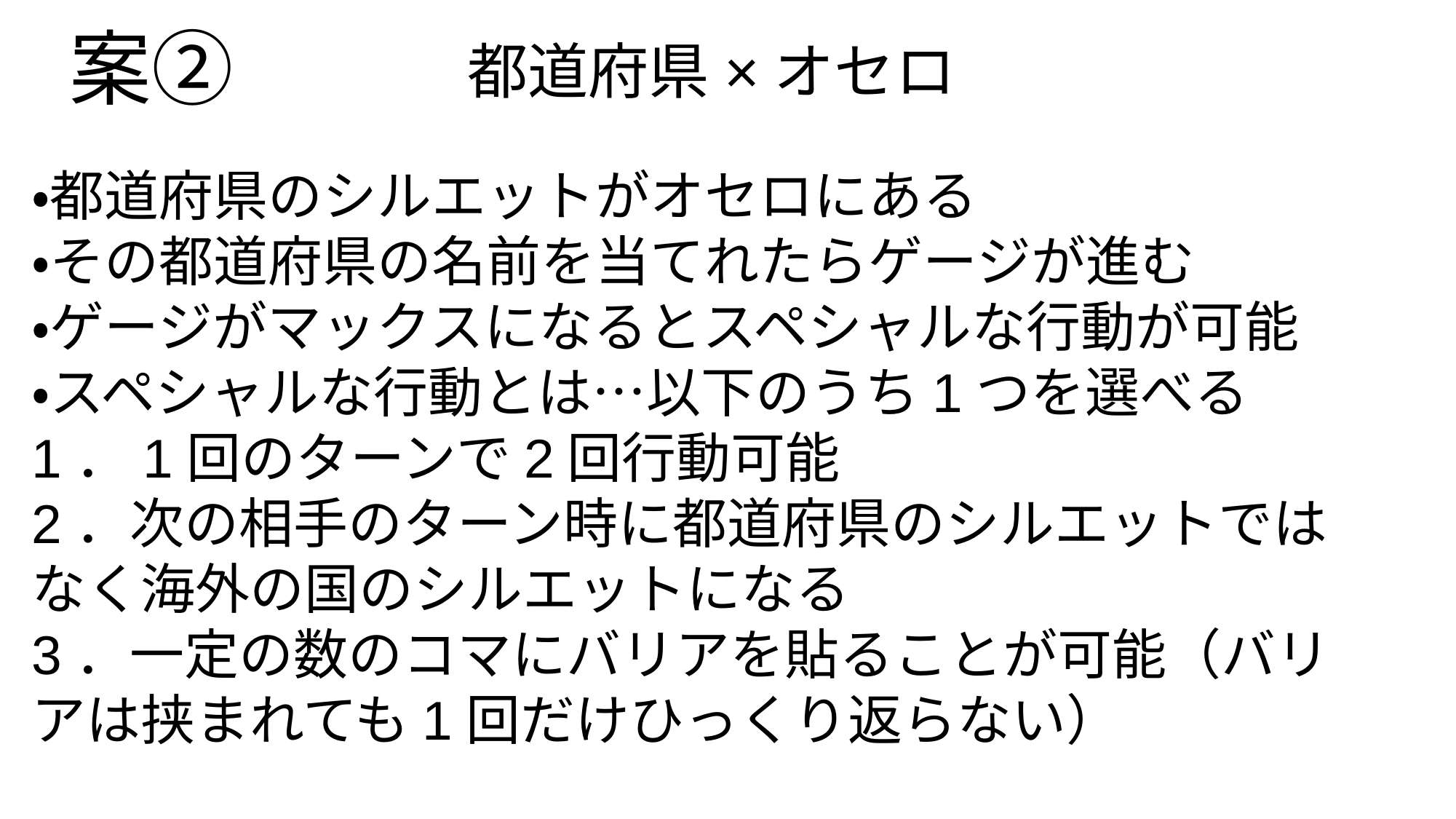

案②
都道府県×オセロ
・都道府県のシルエットがオセロにある
・その都道府県の名前を当てれたらゲージが進む
・ゲージがマックスになるとスペシャルな行動が可能
・スペシャルな行動とは…以下のうち1つを選べる
1．1回のターンで2回行動可能
2．次の相手のターン時に都道府県のシルエットではなく海外の国のシルエットになる
3．一定の数のコマにバリアを貼ることが可能（バリアは挟まれても1回だけひっくり返らない）